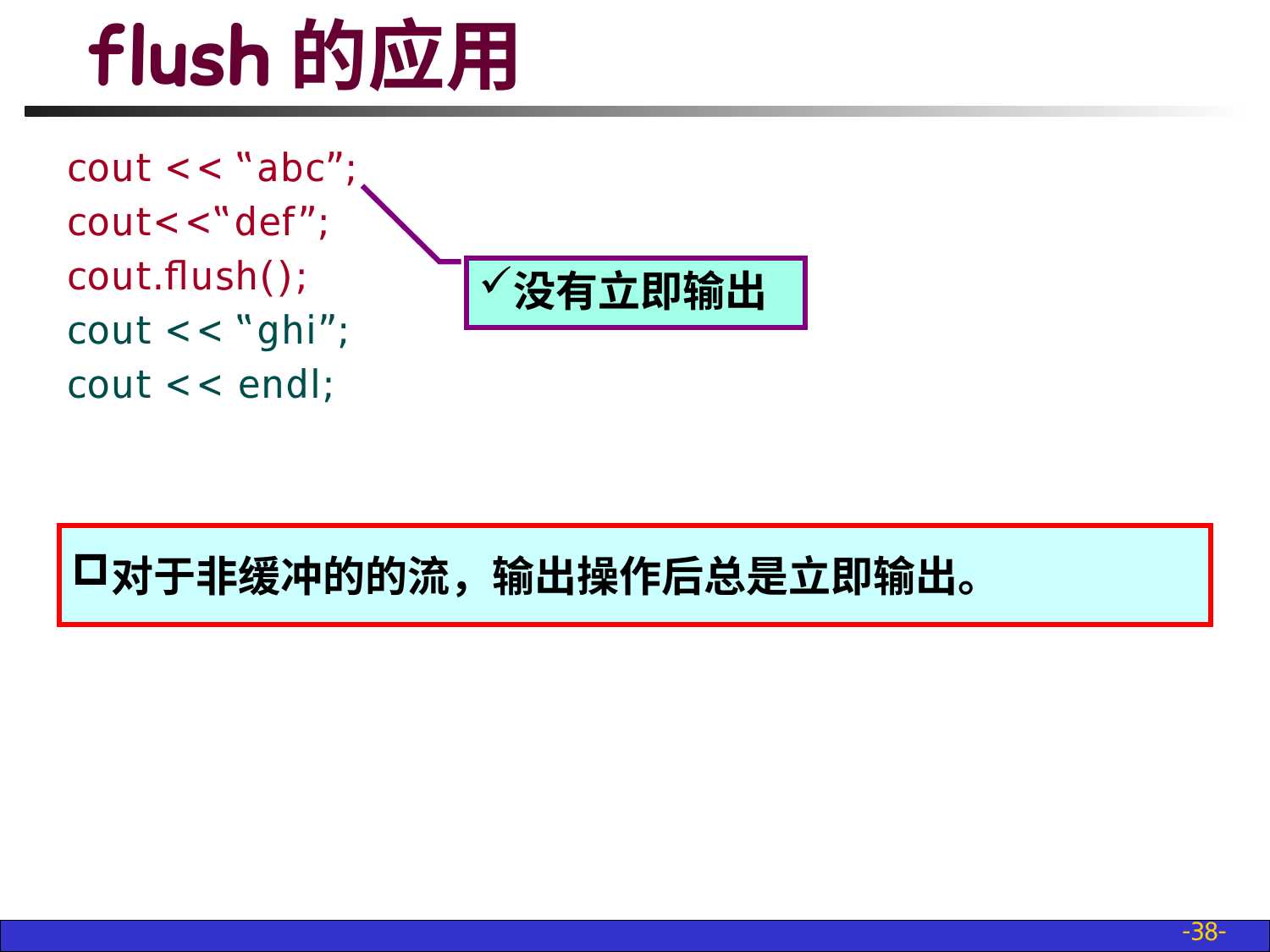

# flush的应用
cout << “abc”;
cout<<“def”;
cout.flush();
cout << “ghi”;
cout << endl;
没有立即输出
对于非缓冲的的流，输出操作后总是立即输出。
-38-